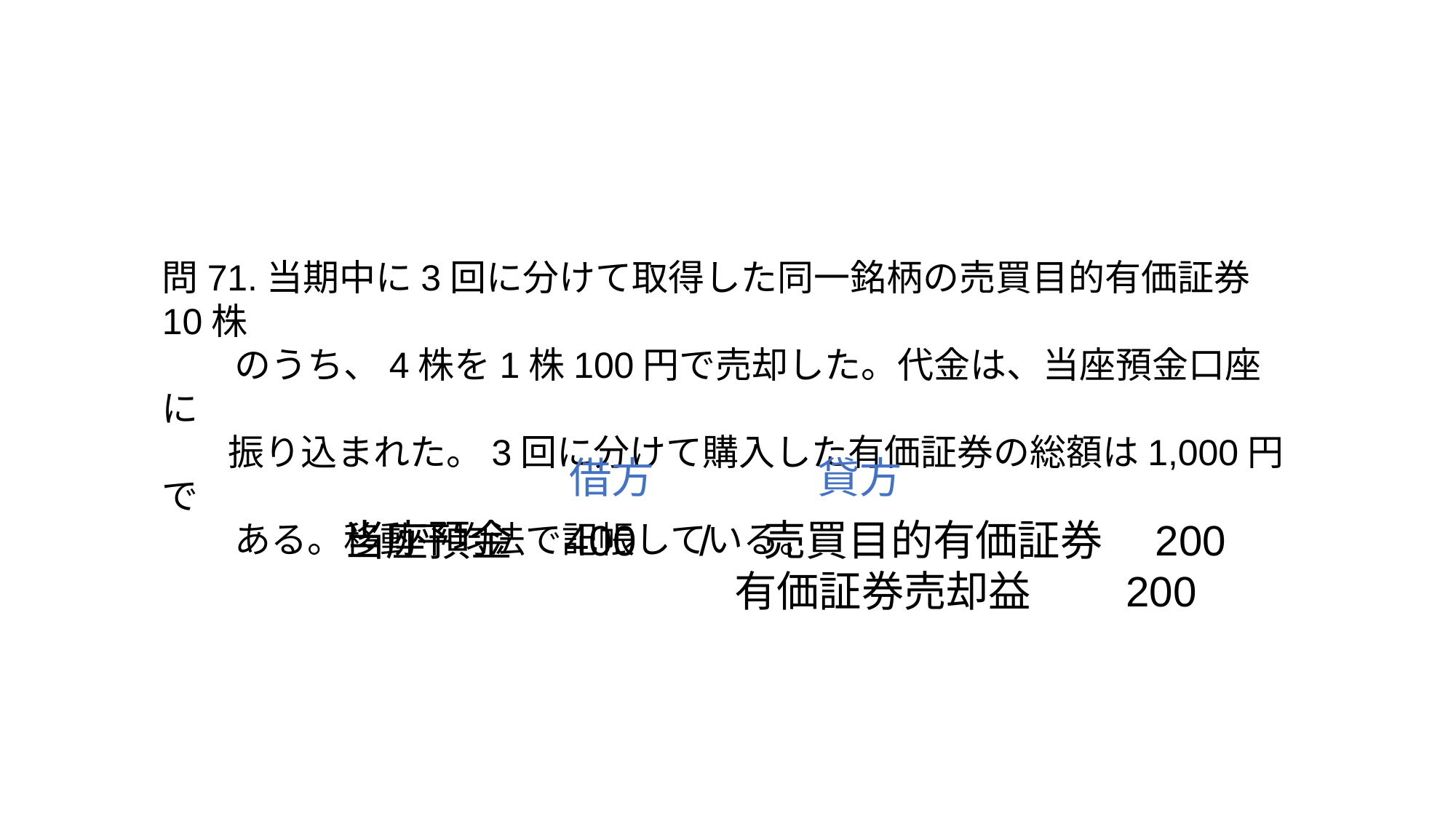

問71.当期中に3回に分けて取得した同一銘柄の売買目的有価証券10株
　　のうち、4株を1株100円で売却した。代金は、当座預金口座に
       振り込まれた。3回に分けて購入した有価証券の総額は1,000円で
　　ある。移動平均法で記帳している。
借方
貸方
当座預金　400　/　売買目的有価証券　200
　　　　　　　　　 有価証券売却益　　200